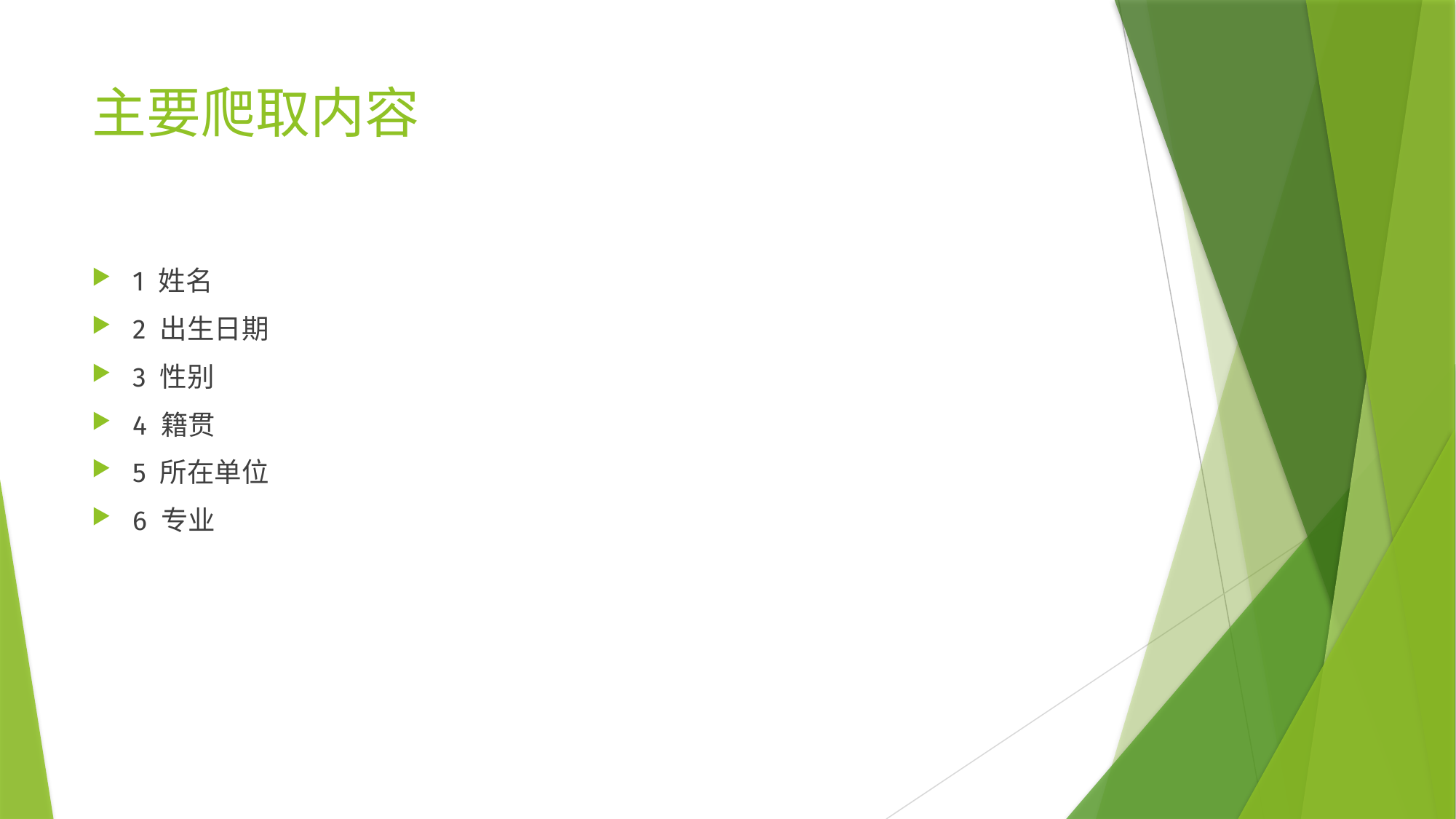

# 主要爬取内容
1 姓名
2 出生日期
3 性别
4 籍贯
5 所在单位
6 专业